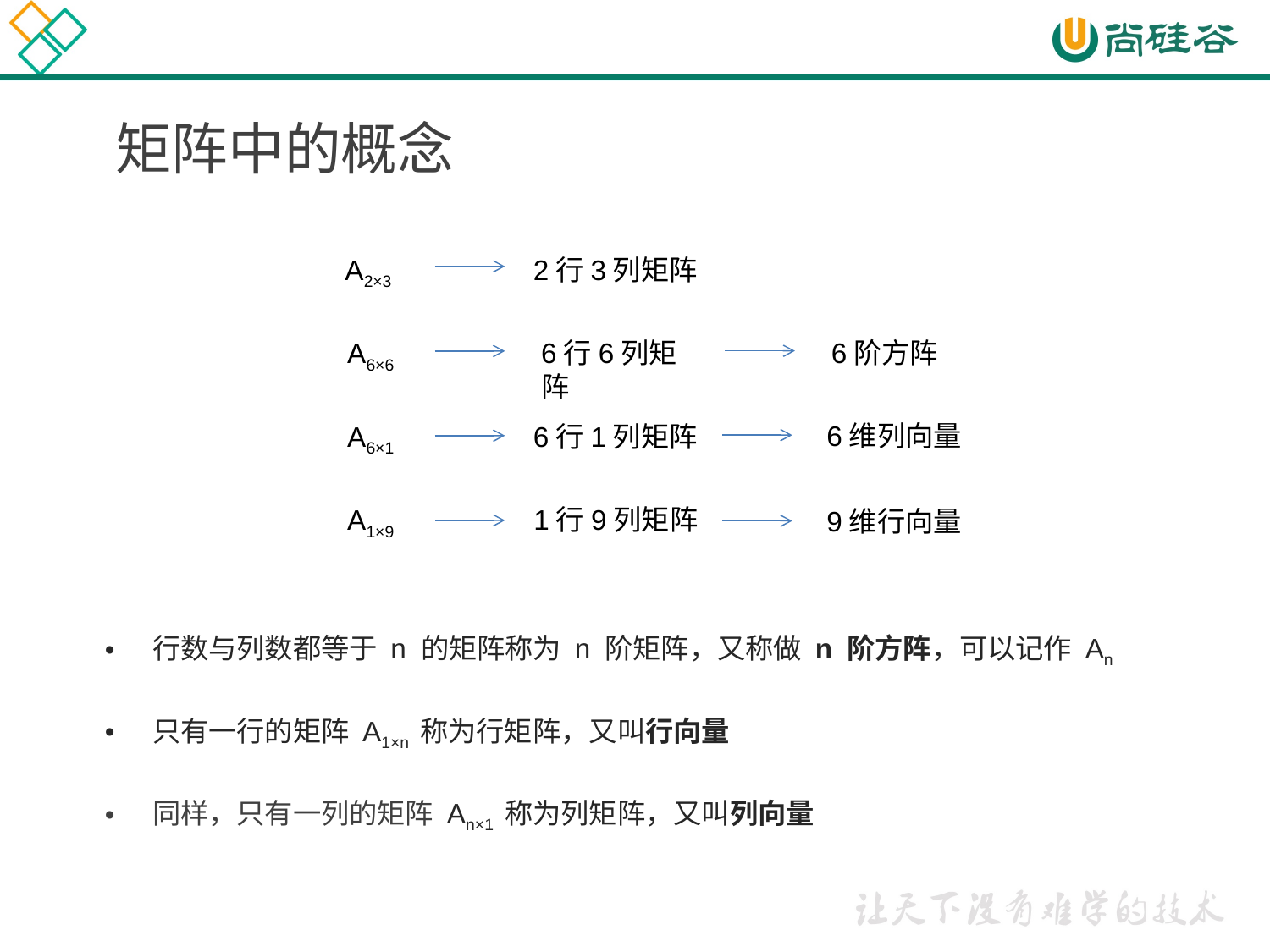

# 矩阵中的概念
    A2×3
2行3列矩阵
6阶方阵
    A6×6
6行6列矩阵
6维列向量
    A6×1
6行1列矩阵
    A1×9
1行9列矩阵
9维行向量
行数与列数都等于 n 的矩阵称为 n 阶矩阵，又称做 n 阶方阵，可以记作 An
只有一行的矩阵 A1×n 称为行矩阵，又叫行向量
同样，只有一列的矩阵 An×1 称为列矩阵，又叫列向量